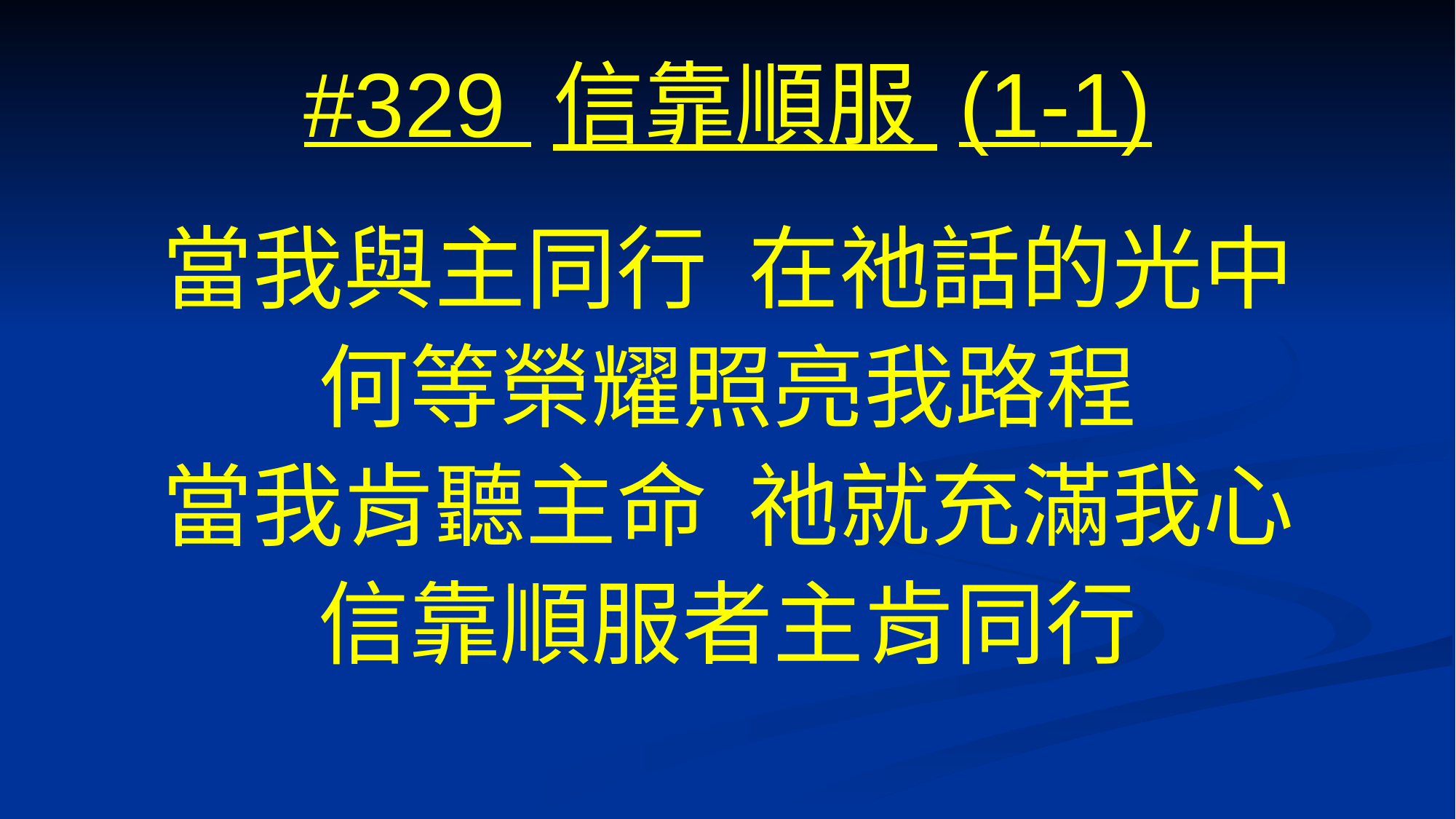

# #329 信靠順服 (1-1)
當我與主同行  在祂話的光中
何等榮耀照亮我路程
當我肯聽主命  祂就充滿我心
信靠順服者主肯同行